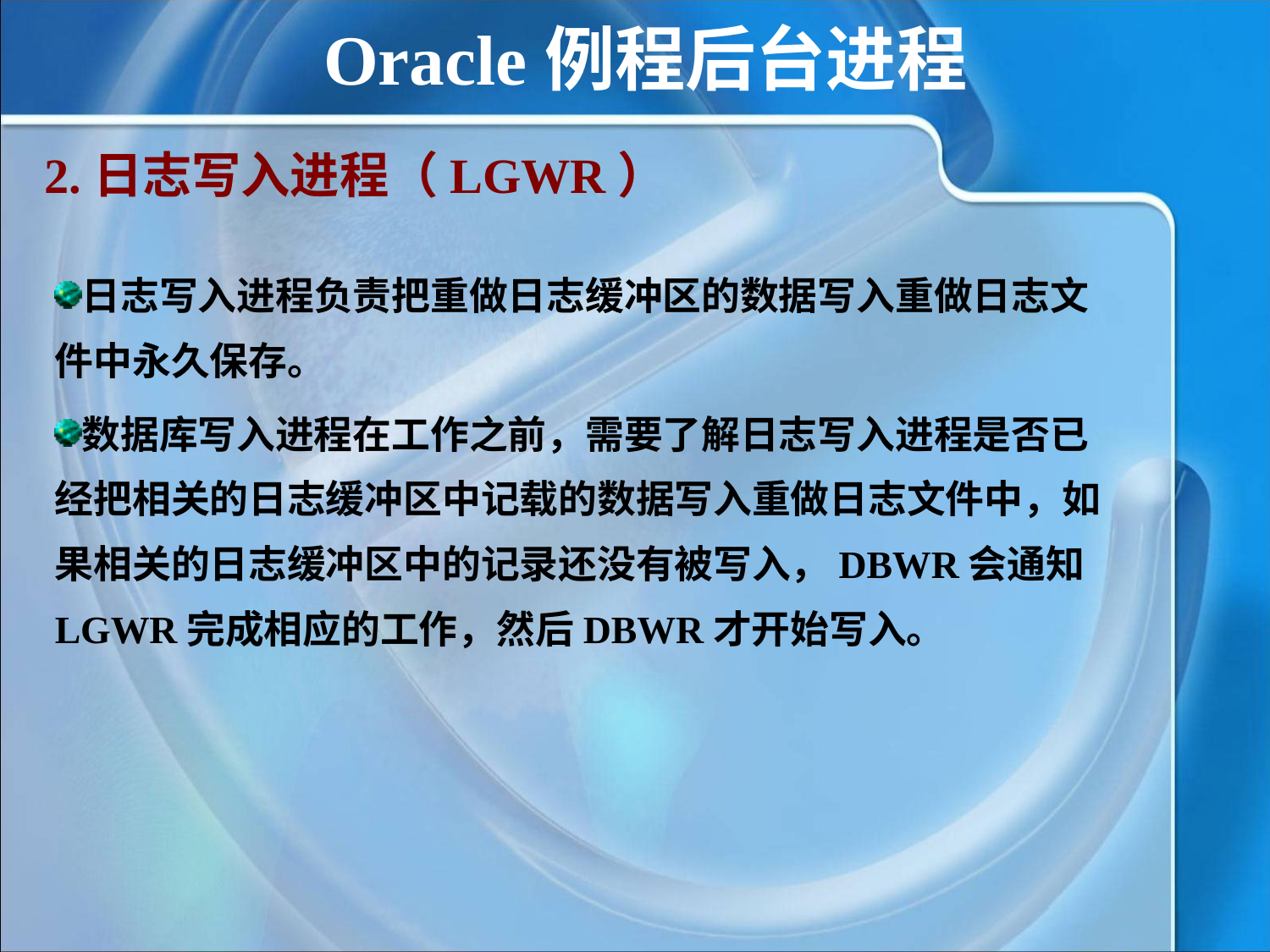

Oracle例程后台进程
2.日志写入进程（LGWR）
日志写入进程负责把重做日志缓冲区的数据写入重做日志文件中永久保存。
数据库写入进程在工作之前，需要了解日志写入进程是否已经把相关的日志缓冲区中记载的数据写入重做日志文件中，如果相关的日志缓冲区中的记录还没有被写入，DBWR会通知LGWR完成相应的工作，然后DBWR才开始写入。
44